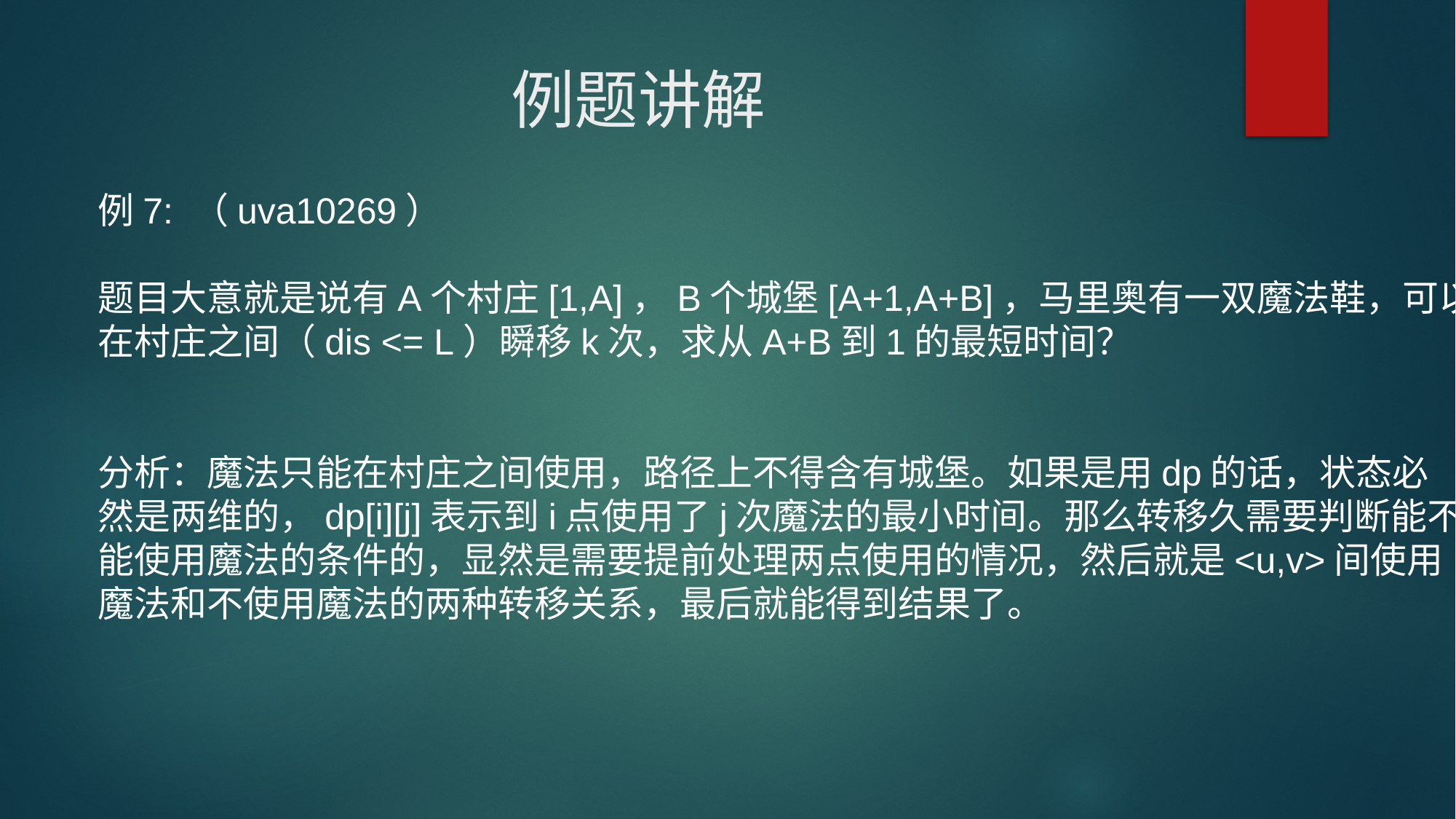

# 例题讲解
例7: （uva10269）

题目大意就是说有A个村庄[1,A]，B个城堡[A+1,A+B]，马里奥有一双魔法鞋，可以
在村庄之间（dis <= L）瞬移k次，求从A+B到1的最短时间？

分析：魔法只能在村庄之间使用，路径上不得含有城堡。如果是用dp的话，状态必
然是两维的，dp[i][j]表示到i点使用了j次魔法的最小时间。那么转移久需要判断能不
能使用魔法的条件的，显然是需要提前处理两点使用的情况，然后就是<u,v>间使用
魔法和不使用魔法的两种转移关系，最后就能得到结果了。